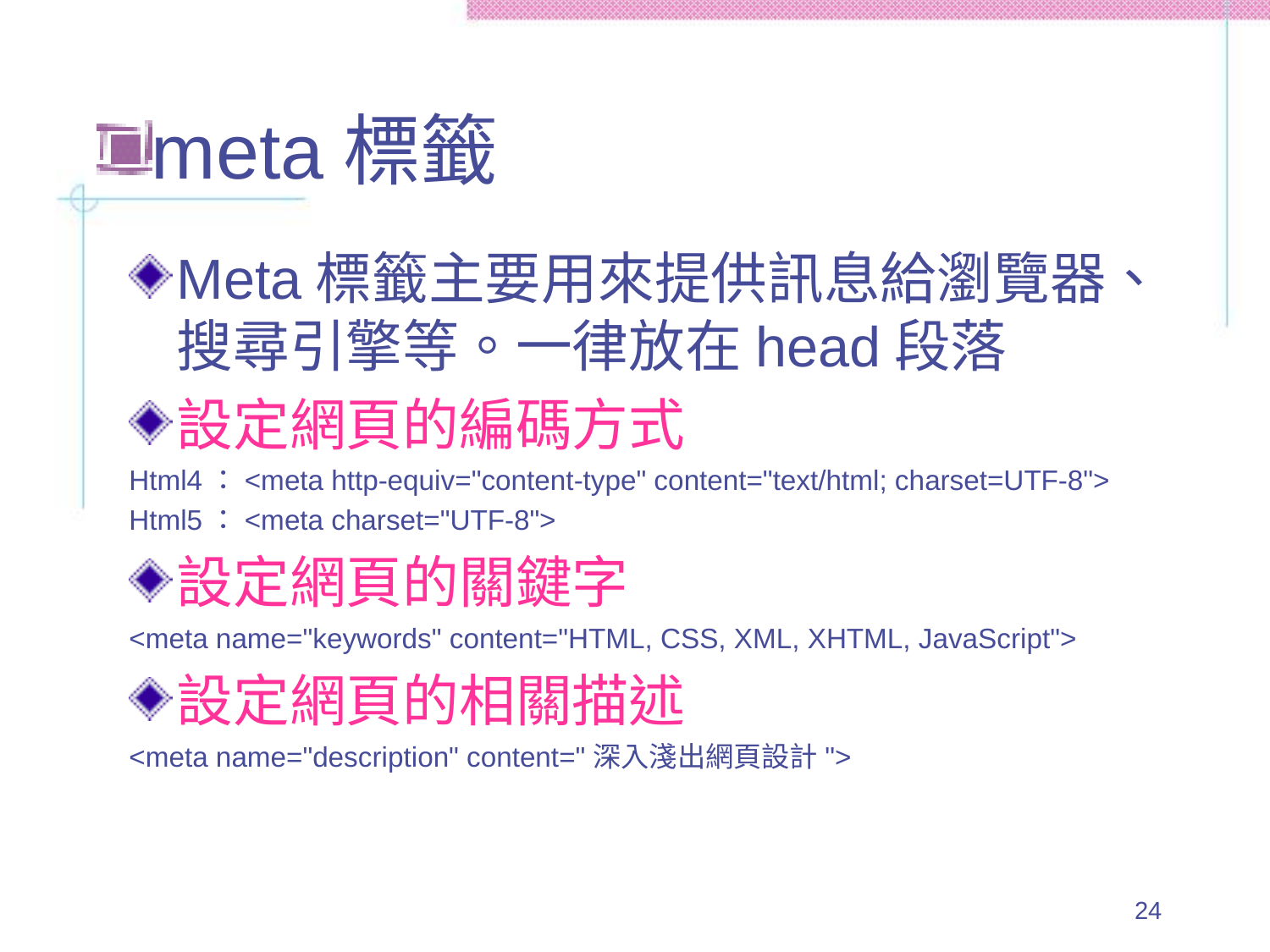

# meta標籤
Meta標籤主要用來提供訊息給瀏覽器、搜尋引擎等。一律放在head段落
設定網頁的編碼方式
Html4：<meta http-equiv="content-type" content="text/html; charset=UTF-8">
Html5：<meta charset="UTF-8">
設定網頁的關鍵字
<meta name="keywords" content="HTML, CSS, XML, XHTML, JavaScript">
設定網頁的相關描述
<meta name="description" content="深入淺出網頁設計">

24